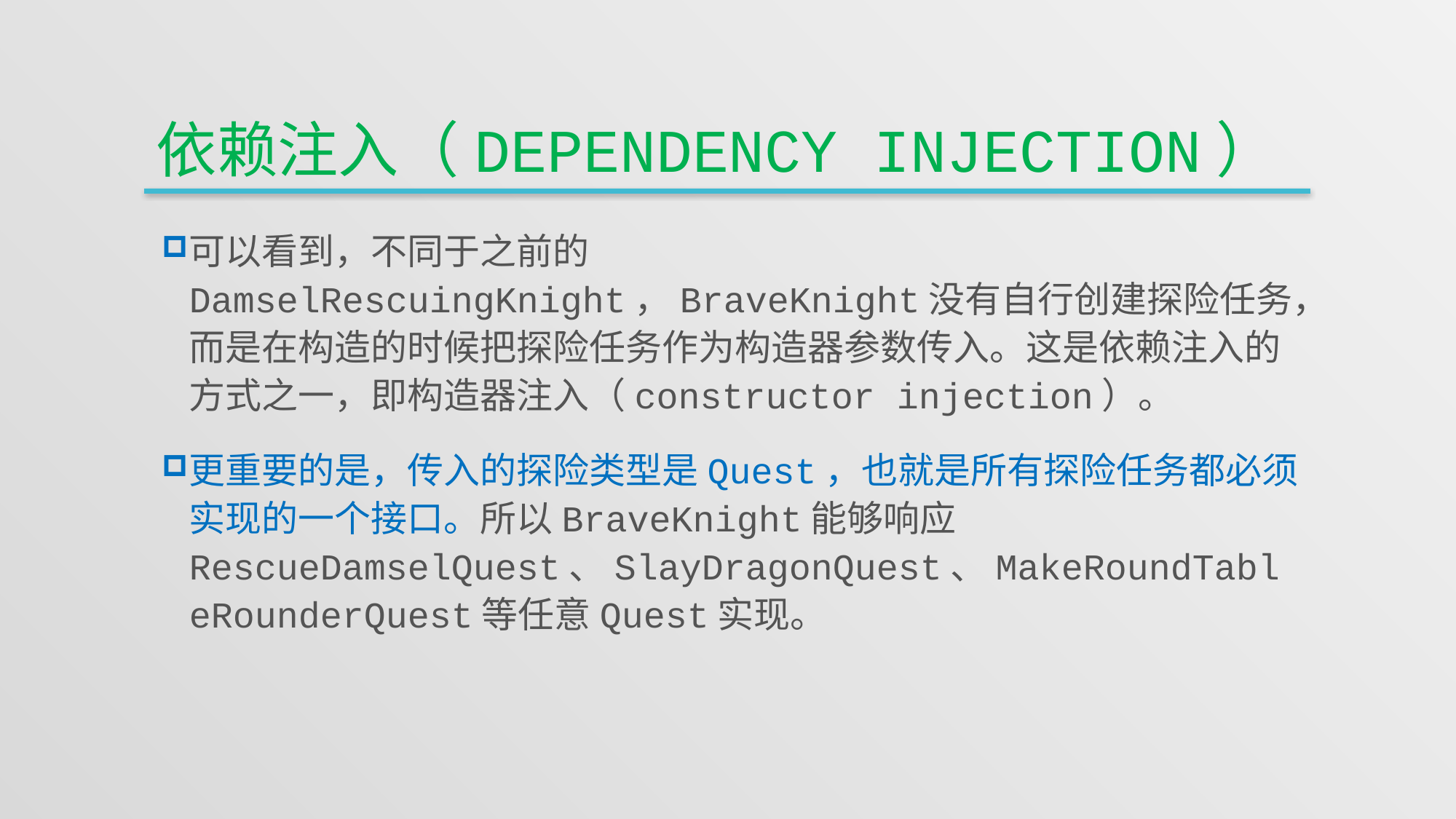

# 依赖注入（Dependency injection）
可以看到，不同于之前的DamselRescuingKnight，BraveKnight没有自行创建探险任务，而是在构造的时候把探险任务作为构造器参数传入。这是依赖注入的方式之一，即构造器注入（constructor injection）。
更重要的是，传入的探险类型是Quest，也就是所有探险任务都必须实现的一个接口。所以BraveKnight能够响应RescueDamselQuest、SlayDragonQuest、MakeRoundTableRounderQuest等任意Quest实现。